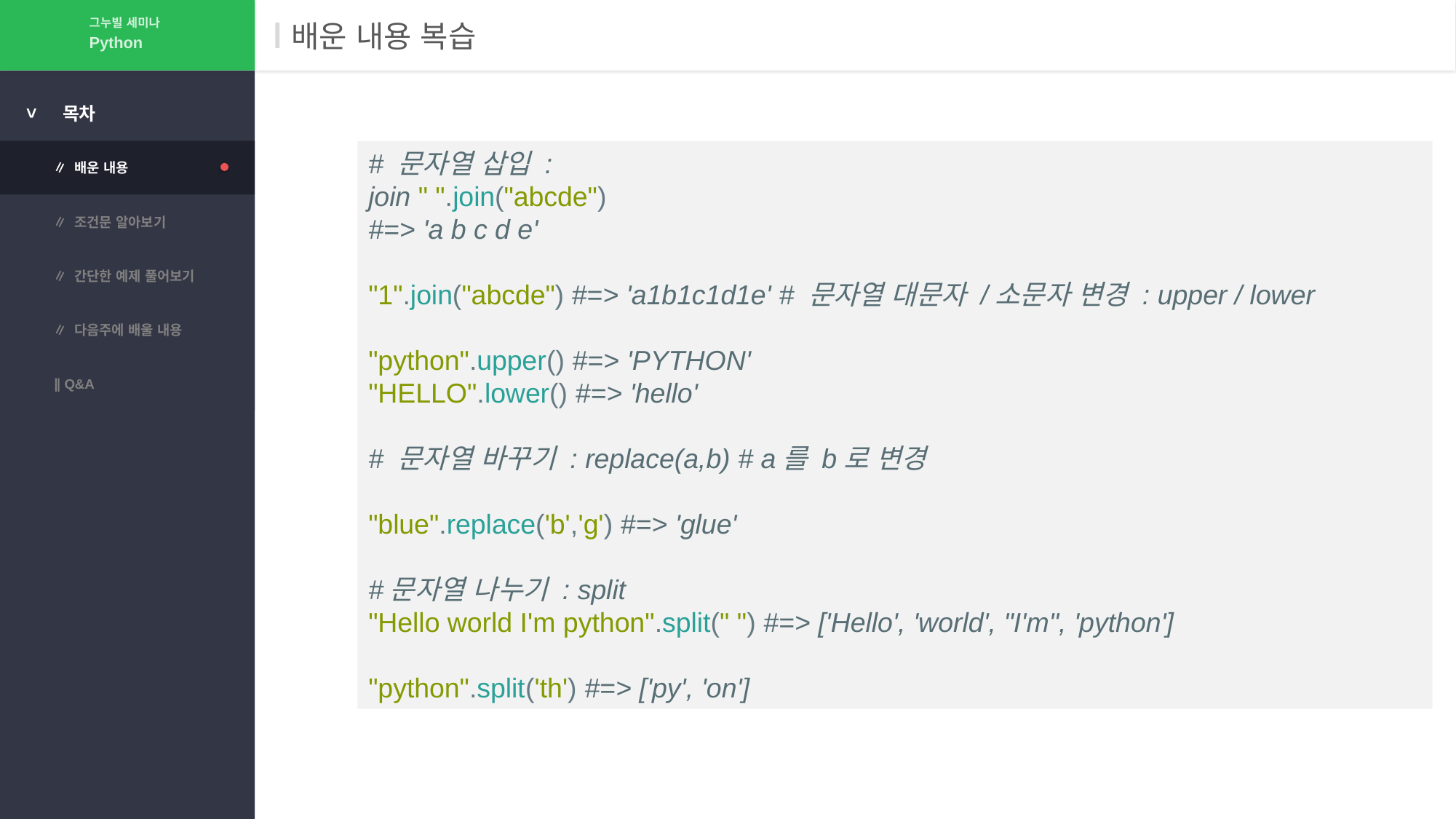

그누빌 세미나
# 배운 내용 복습
Python
>
목차
∥ 배운 내용
# 문자열 삽입 :
join " ".join("abcde")
#=> 'a b c d e'

"1".join("abcde") #=> 'a1b1c1d1e' # 문자열 대문자 /소문자 변경 : upper / lower

"python".upper() #=> 'PYTHON'
"HELLO".lower() #=> 'hello'

# 문자열 바꾸기 : replace(a,b) # a를 b로 변경

"blue".replace('b','g') #=> 'glue'

#문자열 나누기 : split
"Hello world I'm python".split(" ") #=> ['Hello', 'world', "I'm", 'python']

"python".split('th') #=> ['py', 'on']

∥ 조건문 알아보기
∥ 간단한 예제 풀어보기
∥ 다음주에 배울 내용
∥ Q&A